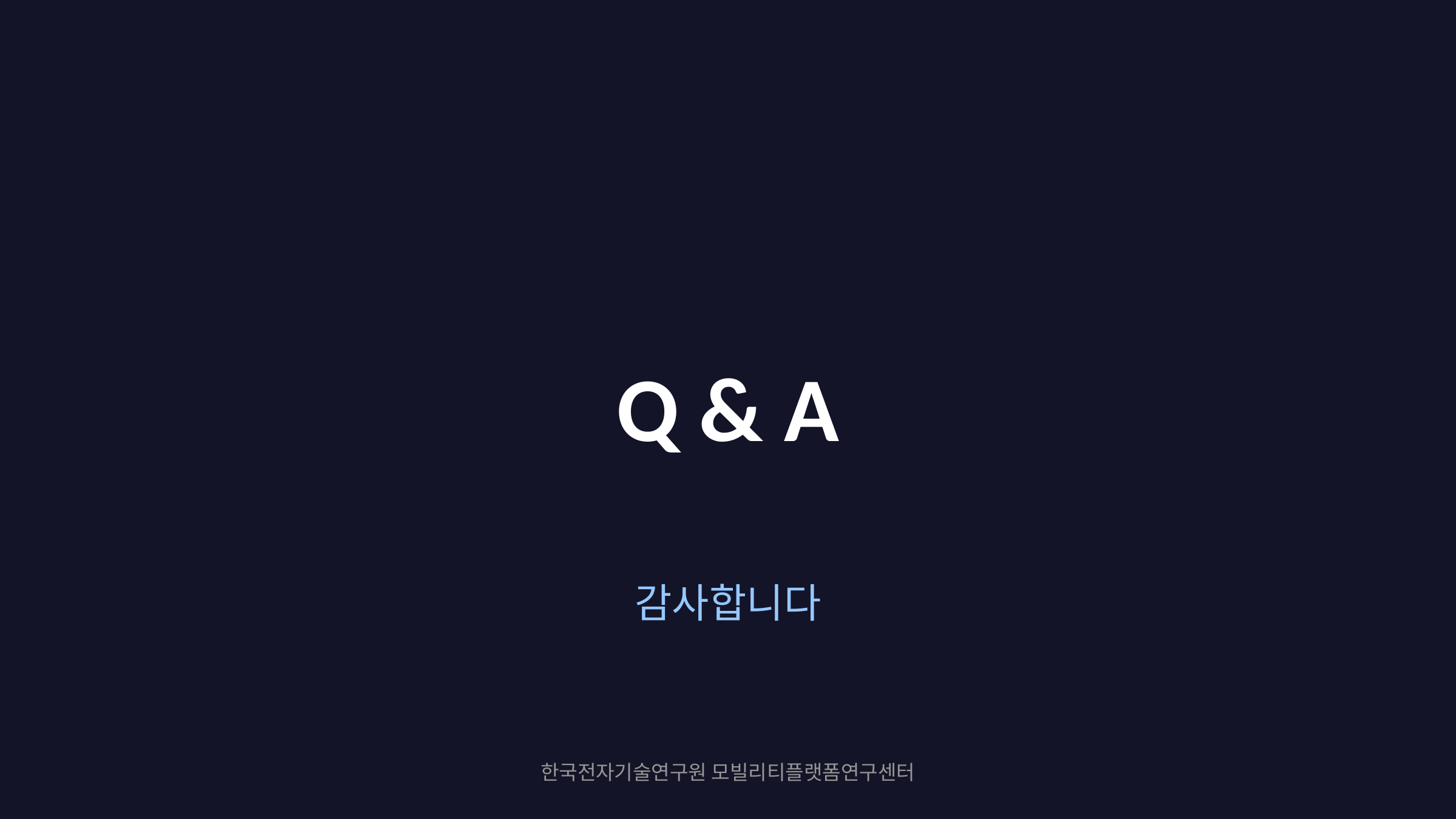

#

Q & A

감사합니다

한국전자기술연구원 모빌리티플랫폼연구센터